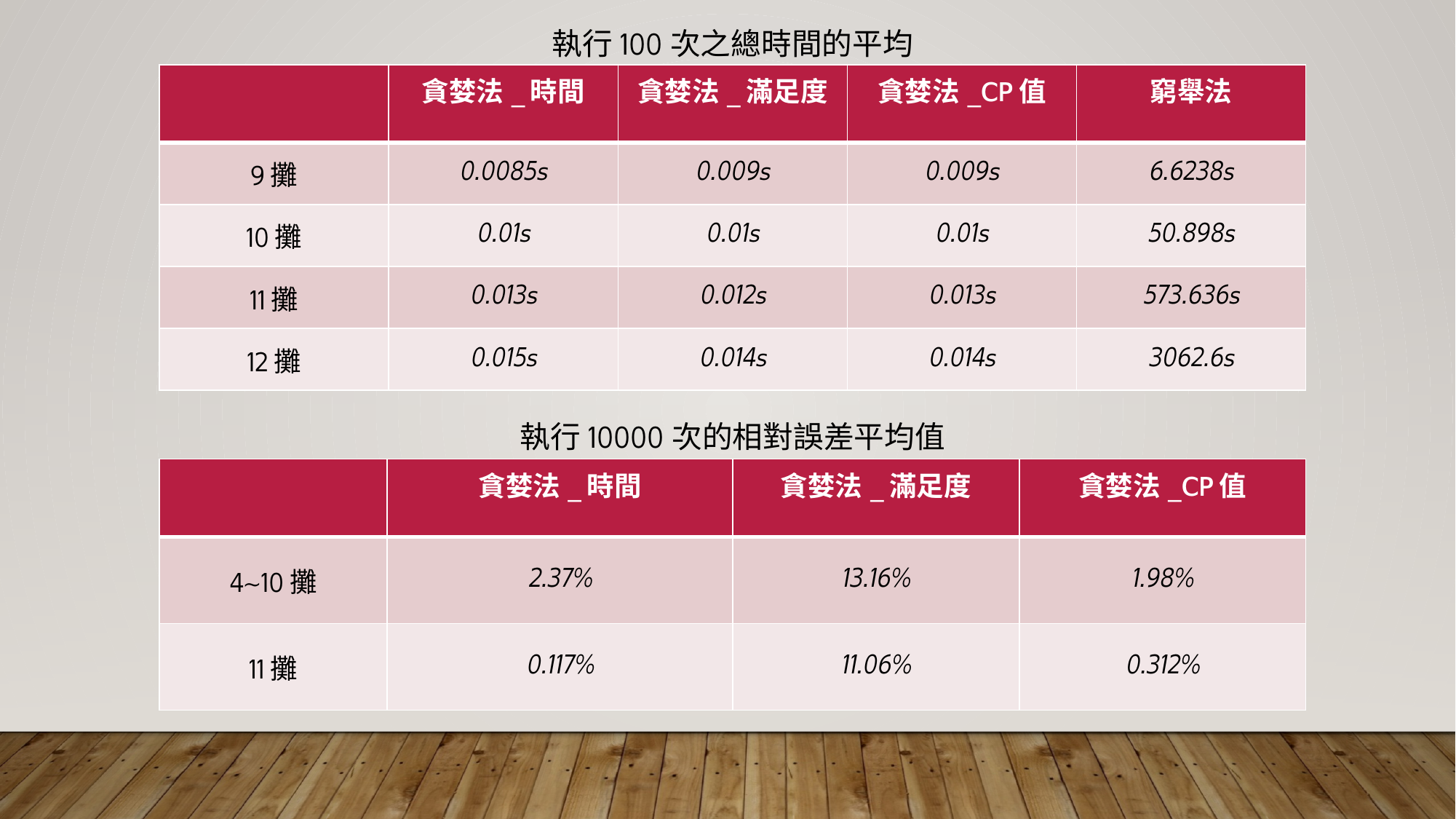

執行100次之總時間的平均
|  | 貪婪法\_時間 | 貪婪法\_滿足度 | 貪婪法\_CP值 | 窮舉法 |
| --- | --- | --- | --- | --- |
| 9攤 | 0.0085s | 0.009s | 0.009s | 6.6238s |
| 10攤 | 0.01s | 0.01s | 0.01s | 50.898s |
| 11攤 | 0.013s | 0.012s | 0.013s | 573.636s |
| 12攤 | 0.015s | 0.014s | 0.014s | 3062.6s |
執行10000次的相對誤差平均值
|  | 貪婪法\_時間 | 貪婪法\_滿足度 | 貪婪法\_CP值 |
| --- | --- | --- | --- |
| 4~10攤 | 2.37% | 13.16% | 1.98% |
| 11攤 | 0.117% | 11.06% | 0.312% |